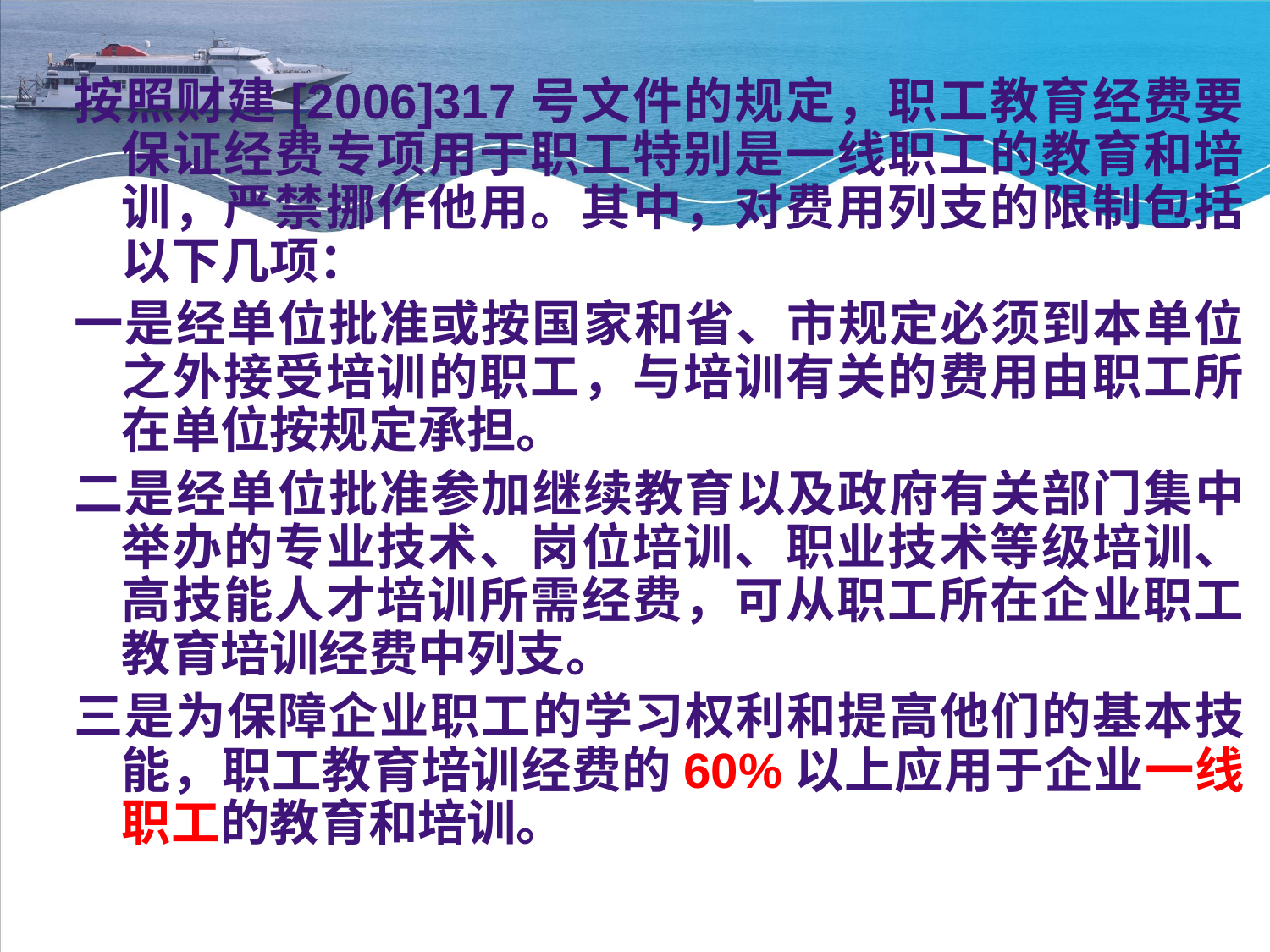

#
按照财建[2006]317号文件的规定，职工教育经费要保证经费专项用于职工特别是一线职工的教育和培训，严禁挪作他用。其中，对费用列支的限制包括以下几项：
一是经单位批准或按国家和省、市规定必须到本单位之外接受培训的职工，与培训有关的费用由职工所在单位按规定承担。
二是经单位批准参加继续教育以及政府有关部门集中举办的专业技术、岗位培训、职业技术等级培训、高技能人才培训所需经费，可从职工所在企业职工教育培训经费中列支。
三是为保障企业职工的学习权利和提高他们的基本技能，职工教育培训经费的60%以上应用于企业一线职工的教育和培训。